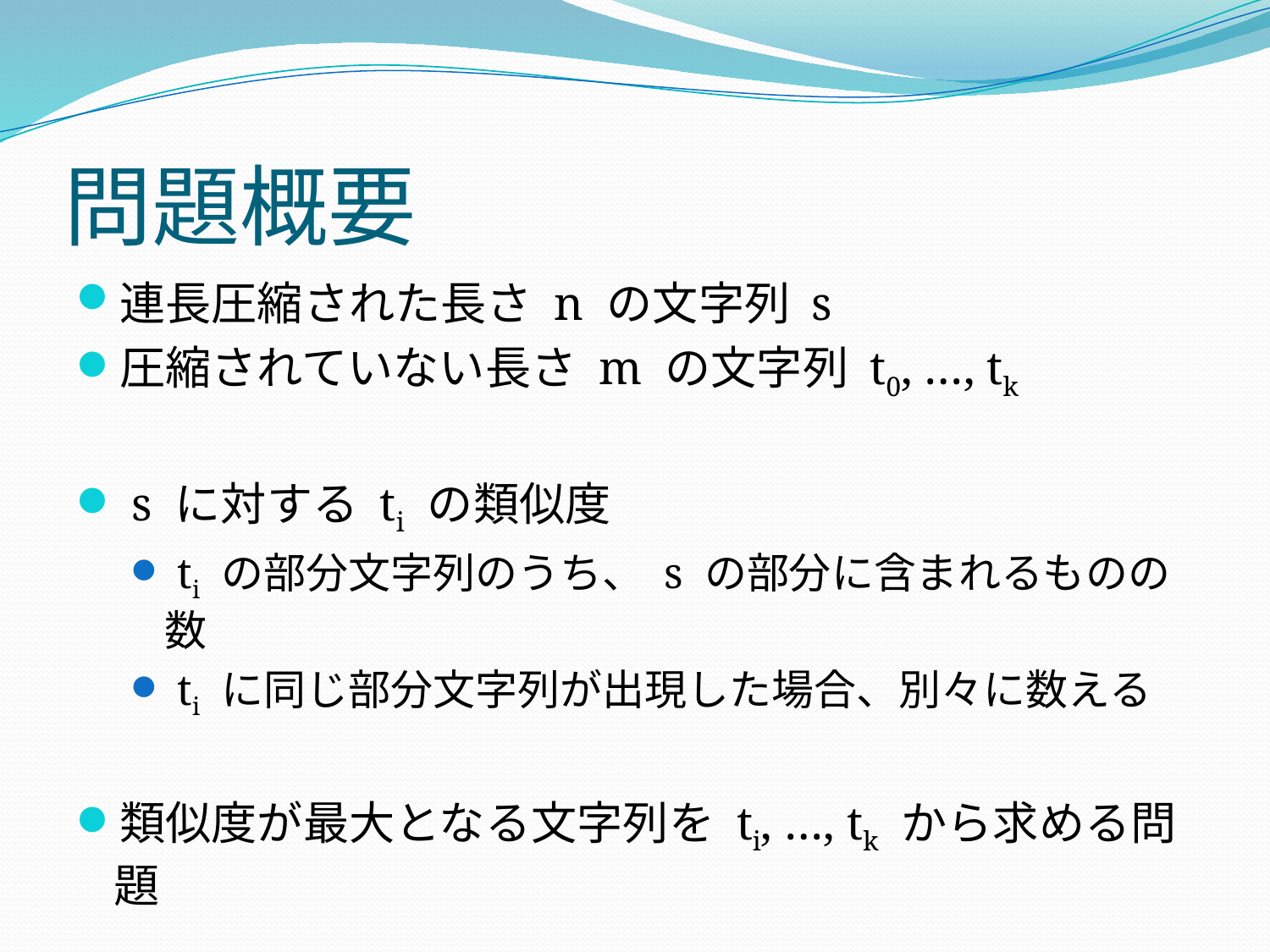

# 問題概要
連長圧縮された長さ n の文字列 s
圧縮されていない長さ m の文字列 t0, …, tk

 s に対する ti の類似度
 ti の部分文字列のうち、 s の部分に含まれるものの数
 ti に同じ部分文字列が出現した場合、別々に数える

類似度が最大となる文字列を ti, …, tk から求める問題